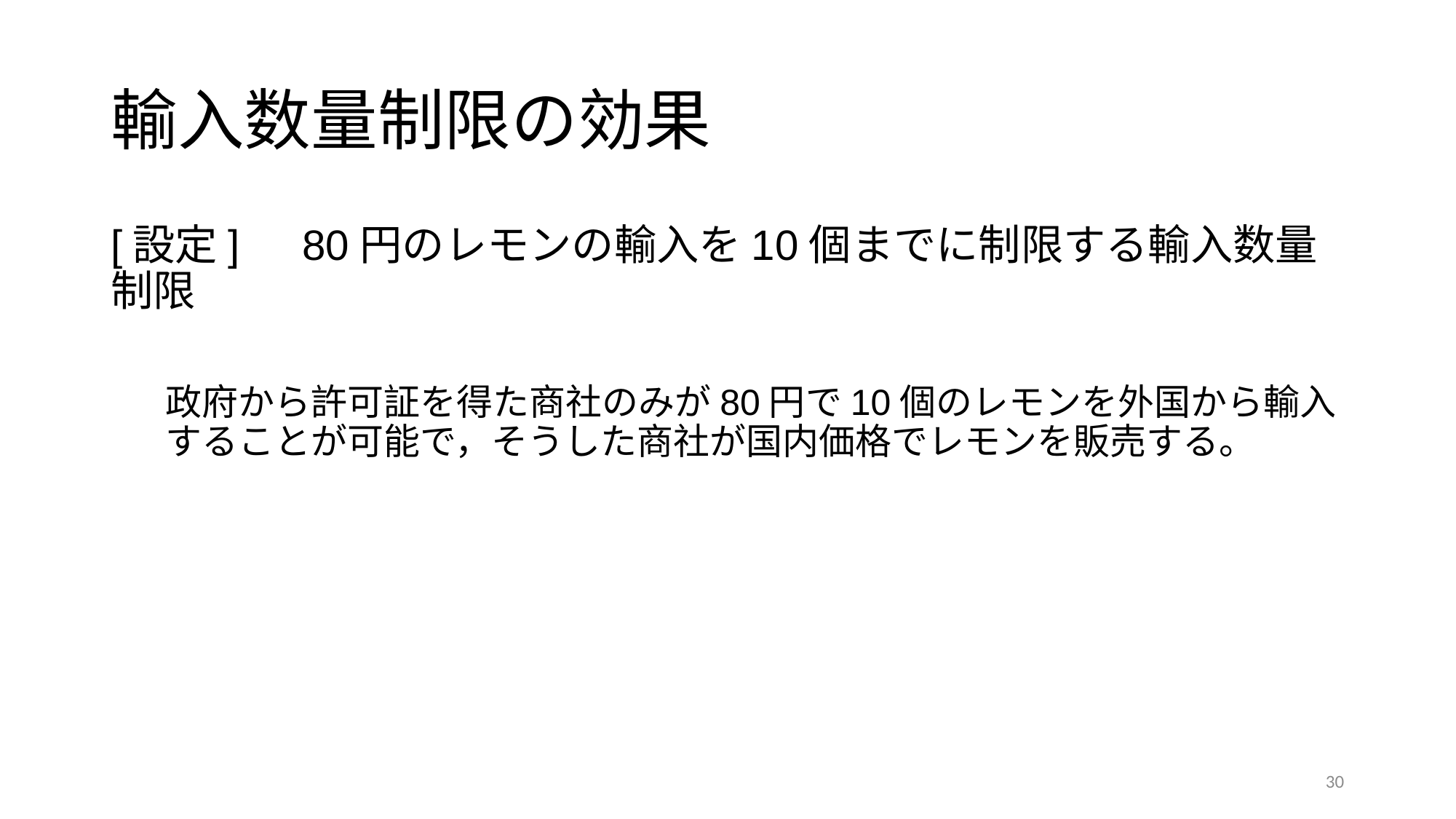

# 輸入数量制限の効果
[設定]　80円のレモンの輸入を10個までに制限する輸入数量制限

政府から許可証を得た商社のみが80円で10個のレモンを外国から輸入することが可能で，そうした商社が国内価格でレモンを販売する。
30